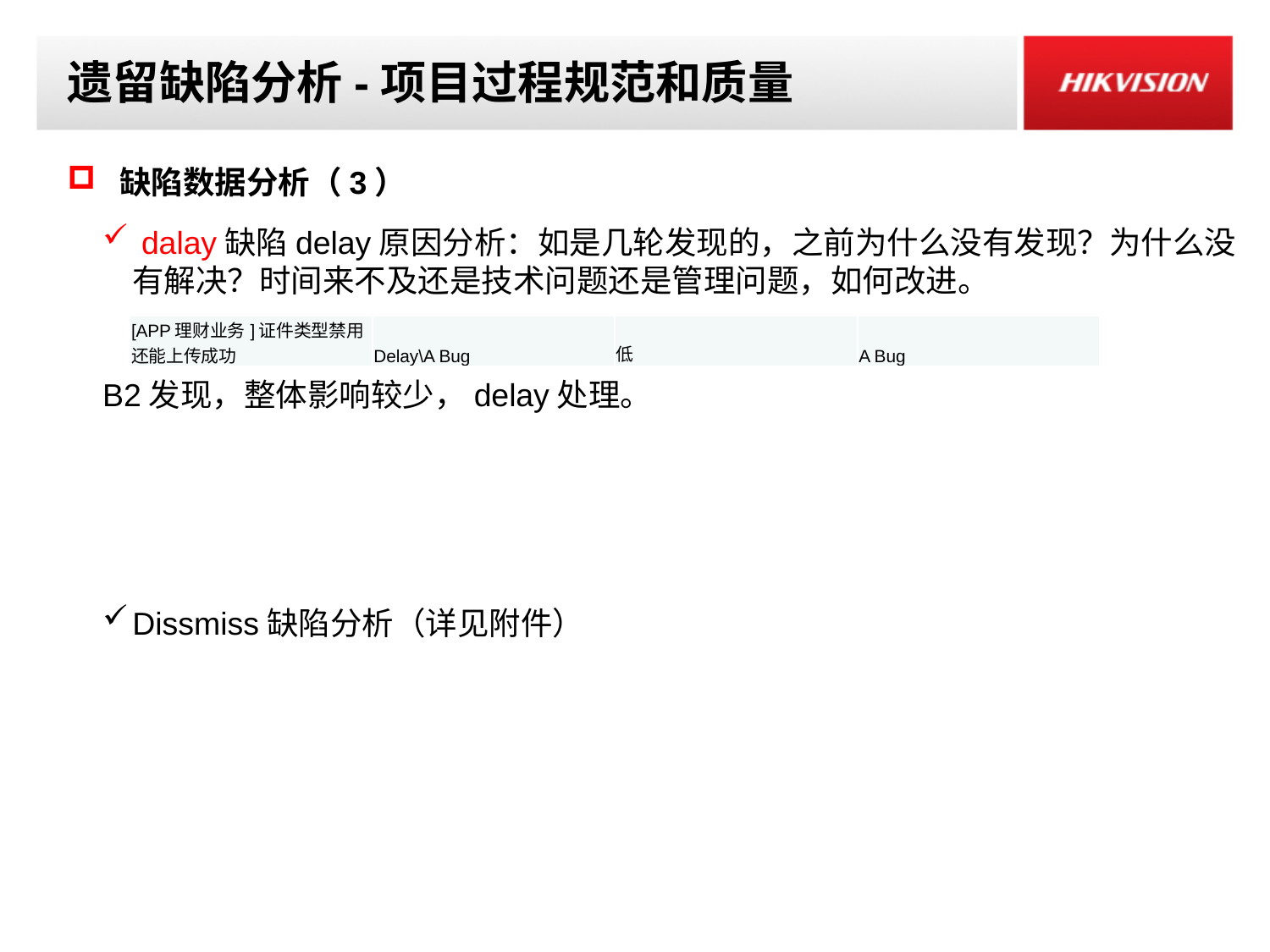

# 遗留缺陷分析-项目过程规范和质量
  缺陷数据分析（3）

 dalay缺陷delay原因分析：如是几轮发现的，之前为什么没有发现？为什么没有解决？时间来不及还是技术问题还是管理问题，如何改进。

B2发现，整体影响较少，delay处理。

Dissmiss缺陷分析（详见附件）
| [APP理财业务]证件类型禁用还能上传成功 | Delay\A Bug | 低 | A Bug |
| --- | --- | --- | --- |